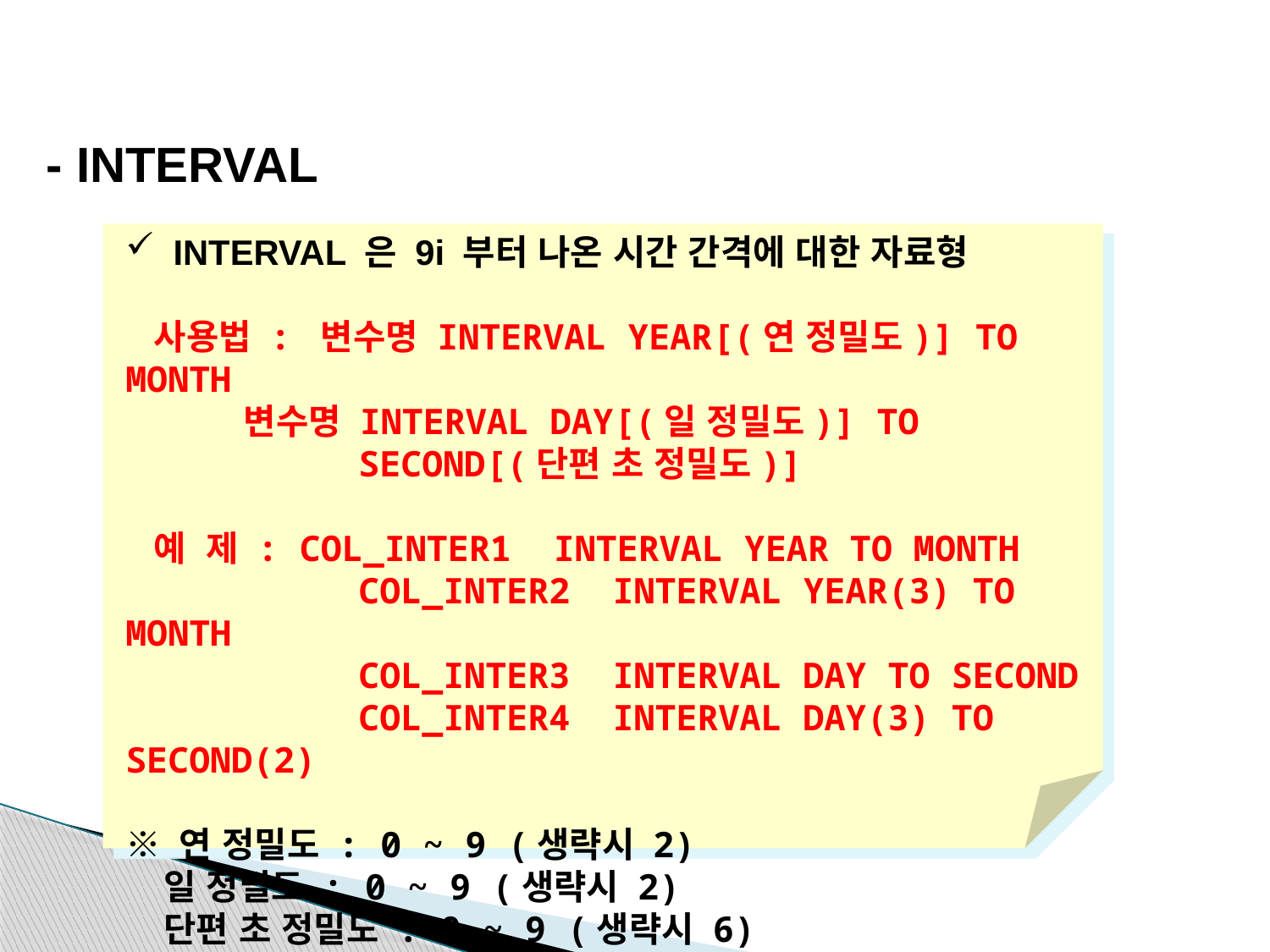

- INTERVAL
INTERVAL 은 9i 부터 나온 시간 간격에 대한 자료형

  사용법 : 변수명 INTERVAL YEAR[(연 정밀도)] TO MONTH
           변수명 INTERVAL DAY[(일 정밀도)] TO
           SECOND[(단편 초 정밀도)]

  예  제 : COL_INTER1  INTERVAL YEAR TO MONTH
           COL_INTER2  INTERVAL YEAR(3) TO MONTH
           COL_INTER3  INTERVAL DAY TO SECOND
           COL_INTER4  INTERVAL DAY(3) TO SECOND(2)

※ 연 정밀도 : 0 ~ 9 (생략시 2)
   일 정밀도 : 0 ~ 9 (생략시 2)
   단편 초 정밀도 : 0 ~ 9 (생략시 6)